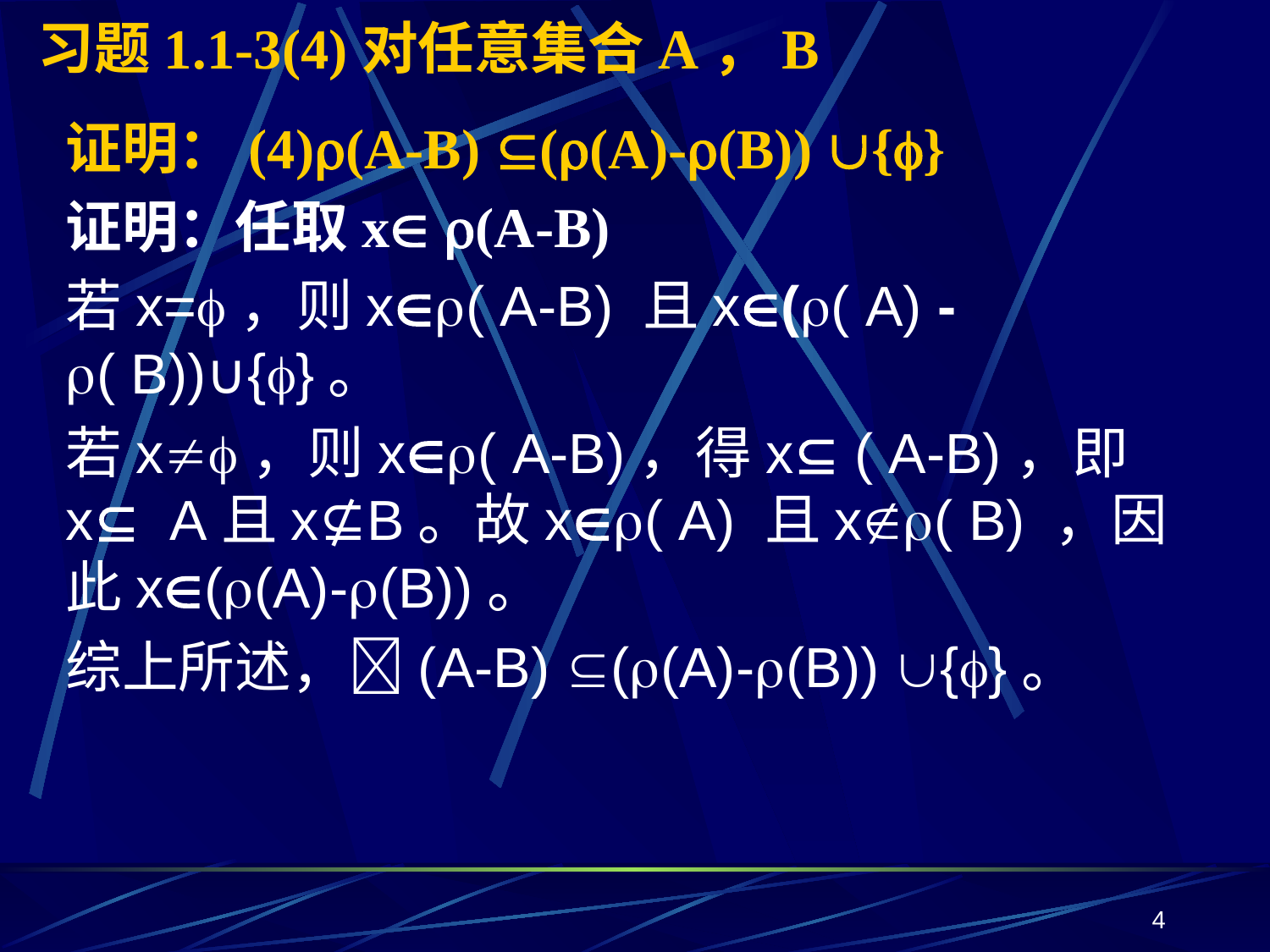

# 习题1.1-3(4)对任意集合A，B
证明：(4)ρ(A-B) ⊆(ρ(A)-ρ(B)) ∪{φ}
证明：任取x∈ ρ(A-B)
若x=φ，则x∈ρ( A-B) 且x∈(ρ( A) -ρ( B))∪{φ}。
若x≠φ，则x∈ρ( A-B)，得x⊆ ( A-B)，即x⊆  A且x⊈B。故x∈ρ( A) 且x∉ρ( B) ，因此x∈(ρ(A)-ρ(B))。
综上所述，ρ(A-B) ⊆(ρ(A)-ρ(B)) ∪{φ}。
4